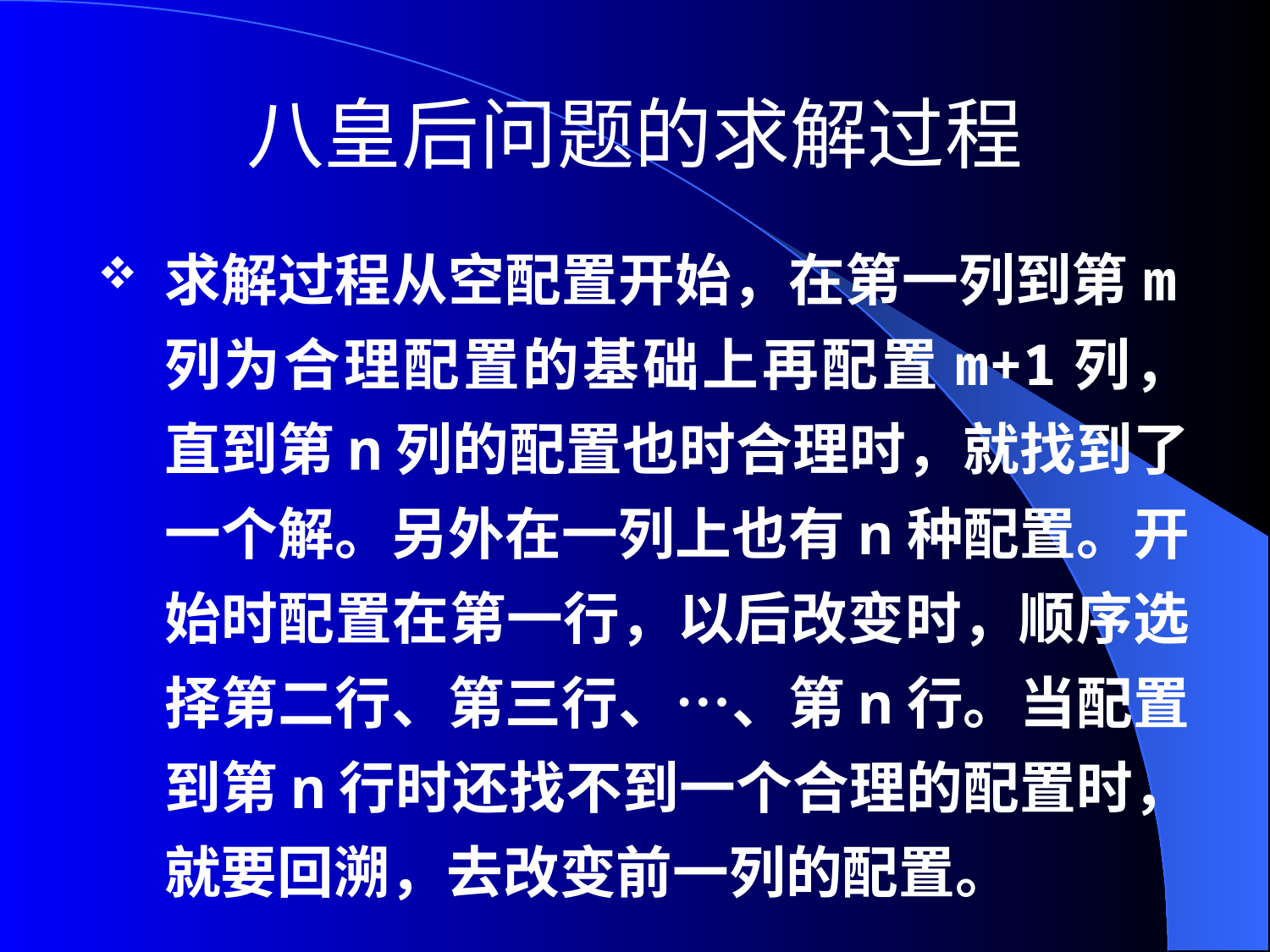

# 八皇后问题的求解过程
求解过程从空配置开始，在第一列到第m列为合理配置的基础上再配置m+1列，直到第n列的配置也时合理时，就找到了一个解。另外在一列上也有n种配置。开始时配置在第一行，以后改变时，顺序选择第二行、第三行、…、第n行。当配置到第n行时还找不到一个合理的配置时，就要回溯，去改变前一列的配置。